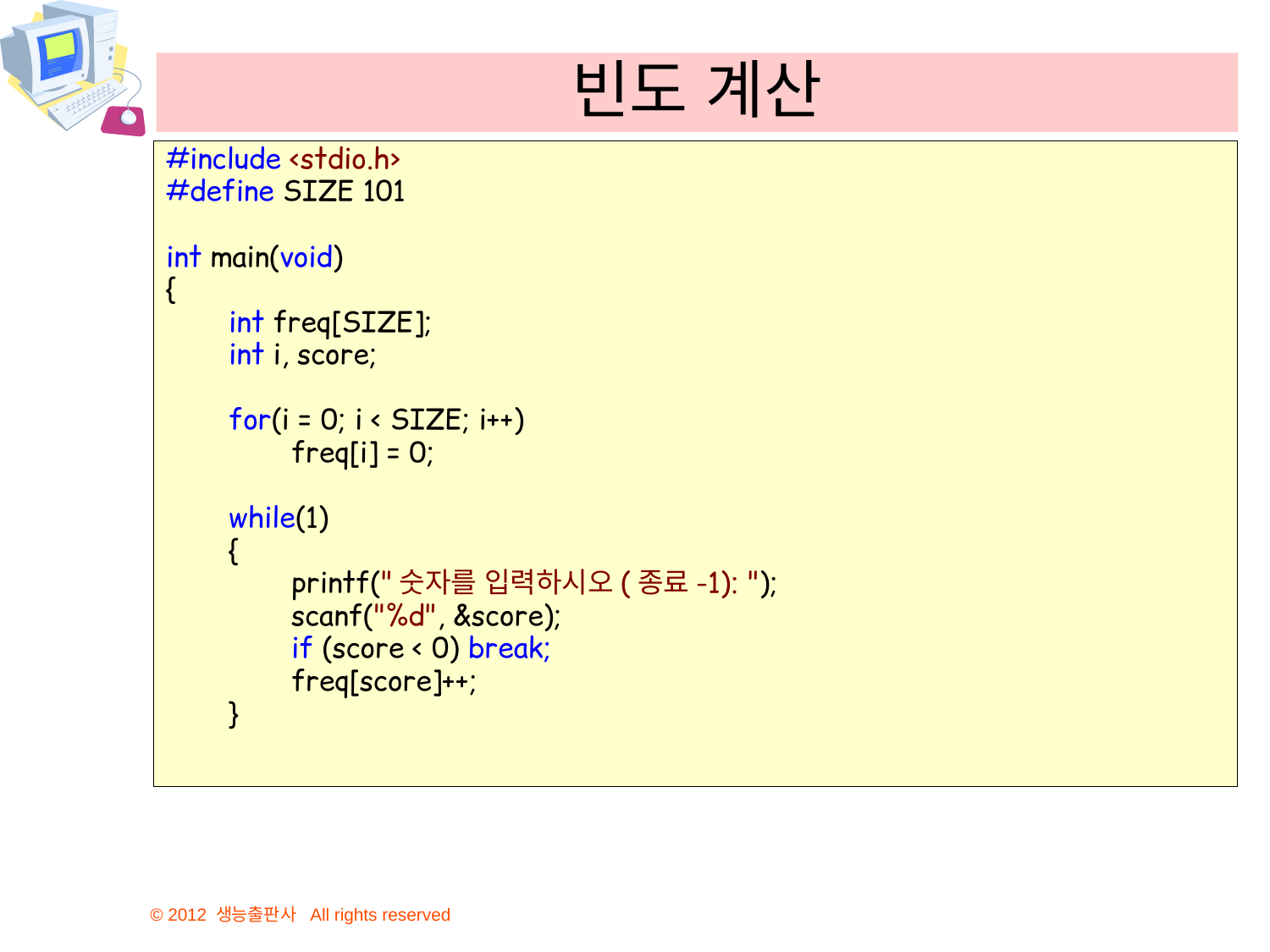

# 빈도 계산
#include <stdio.h>
#define SIZE 101

int main(void)
{
        int freq[SIZE];
        int i, score;

        for(i = 0; i < SIZE; i++)
                freq[i] = 0;

        while(1)
        {
                printf("숫자를 입력하시오(종료-1): ");
                scanf("%d", &score);
                if (score < 0) break;
                freq[score]++;
        }